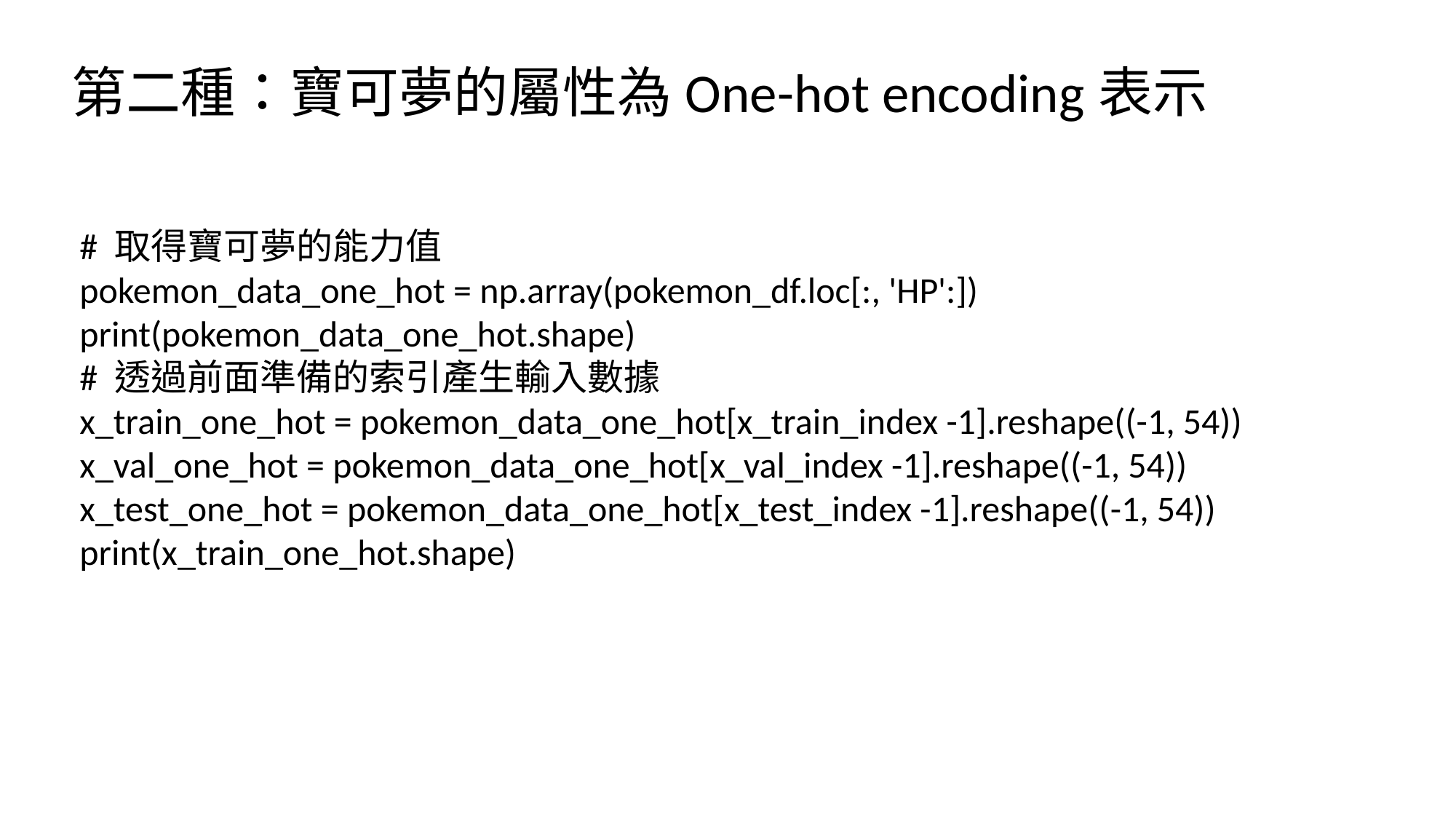

第二種：寶可夢的屬性為One-hot encoding表示
# 取得寶可夢的能力值
pokemon_data_one_hot = np.array(pokemon_df.loc[:, 'HP':])
print(pokemon_data_one_hot.shape)
# 透過前面準備的索引產生輸入數據
x_train_one_hot = pokemon_data_one_hot[x_train_index -1].reshape((-1, 54))
x_val_one_hot = pokemon_data_one_hot[x_val_index -1].reshape((-1, 54))
x_test_one_hot = pokemon_data_one_hot[x_test_index -1].reshape((-1, 54))
print(x_train_one_hot.shape)